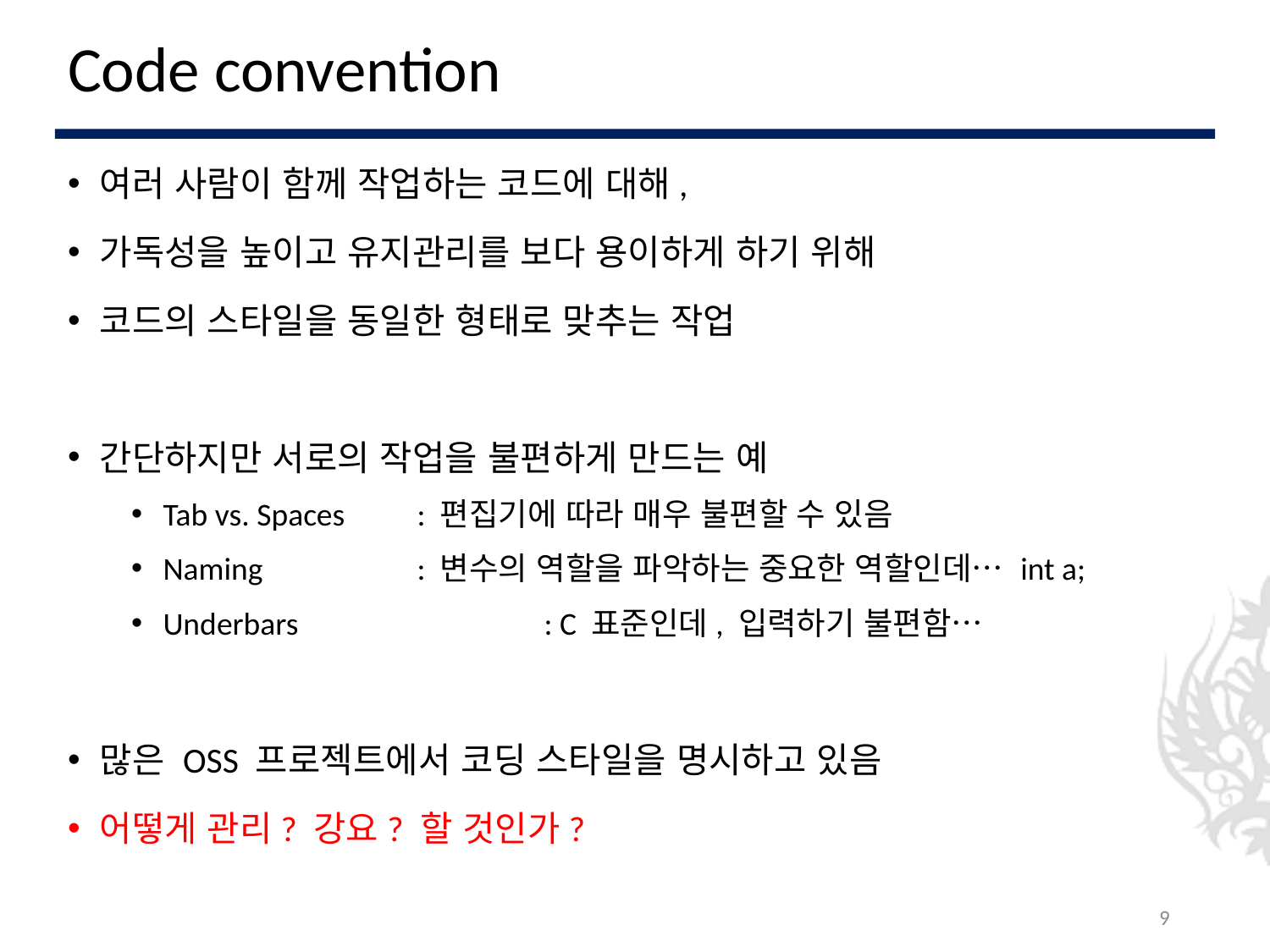

# Code convention
여러 사람이 함께 작업하는 코드에 대해,
가독성을 높이고 유지관리를 보다 용이하게 하기 위해
코드의 스타일을 동일한 형태로 맞추는 작업

간단하지만 서로의 작업을 불편하게 만드는 예
Tab vs. Spaces	: 편집기에 따라 매우 불편할 수 있음
Naming		: 변수의 역할을 파악하는 중요한 역할인데… int a;
Underbars		: C 표준인데, 입력하기 불편함…

많은 OSS 프로젝트에서 코딩 스타일을 명시하고 있음
어떻게 관리? 강요? 할 것인가?
9